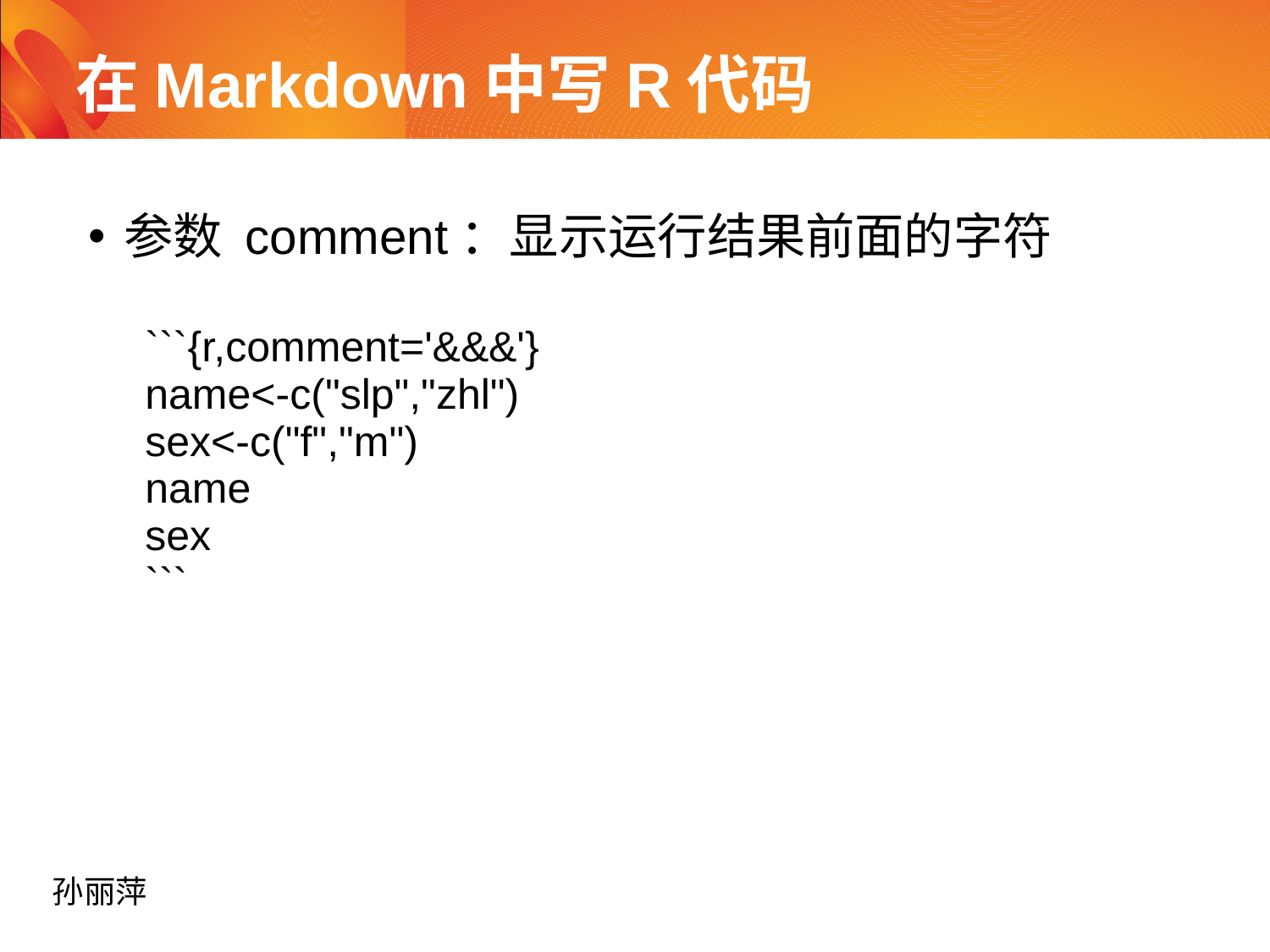

# 在Markdown中写R代码
参数 comment：显示运行结果前面的字符

| ```{r,comment='&&&'} name<-c("slp","zhl") sex<-c("f","m") name sex ``` |
| --- |
15